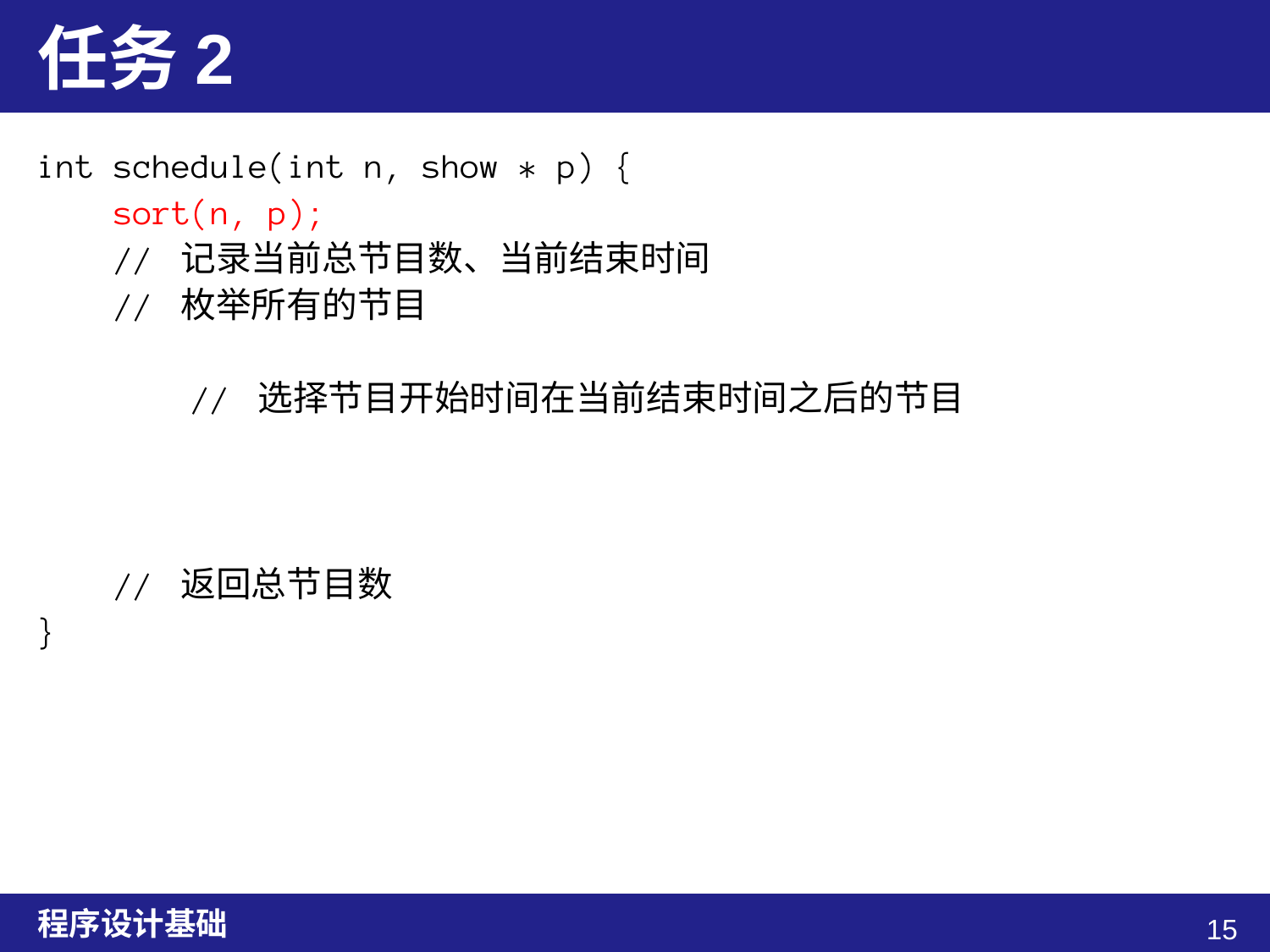

# 任务2
int schedule(int n, show * p) {
    sort(n, p);
    // 记录当前总节目数、当前结束时间
    // 枚举所有的节目

        // 选择节目开始时间在当前结束时间之后的节目

    // 返回总节目数
}